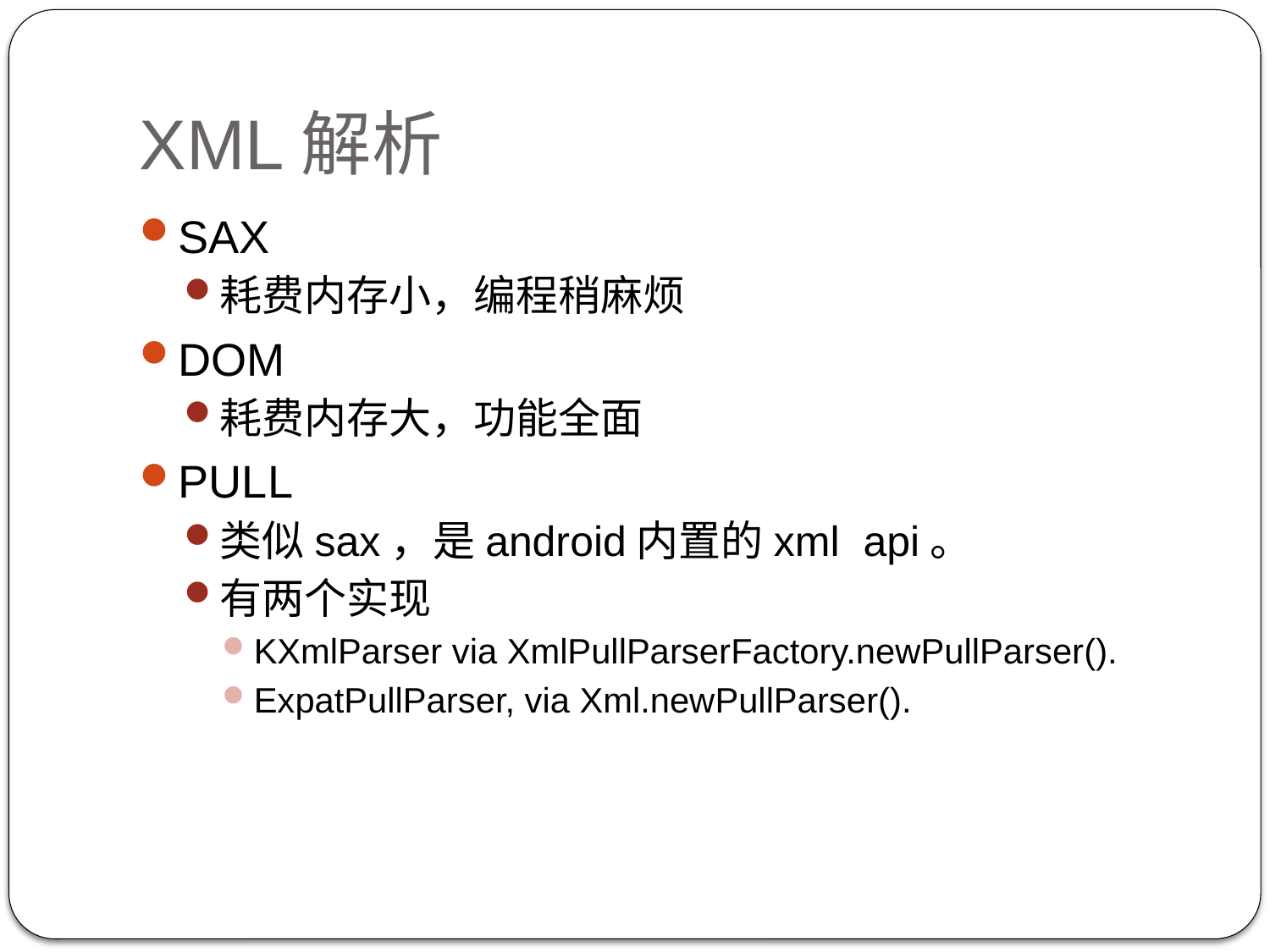

# XML解析
SAX
耗费内存小，编程稍麻烦
DOM
耗费内存大，功能全面
PULL
类似sax，是android内置的xml  api。
有两个实现
KXmlParser via XmlPullParserFactory.newPullParser().
ExpatPullParser, via Xml.newPullParser().